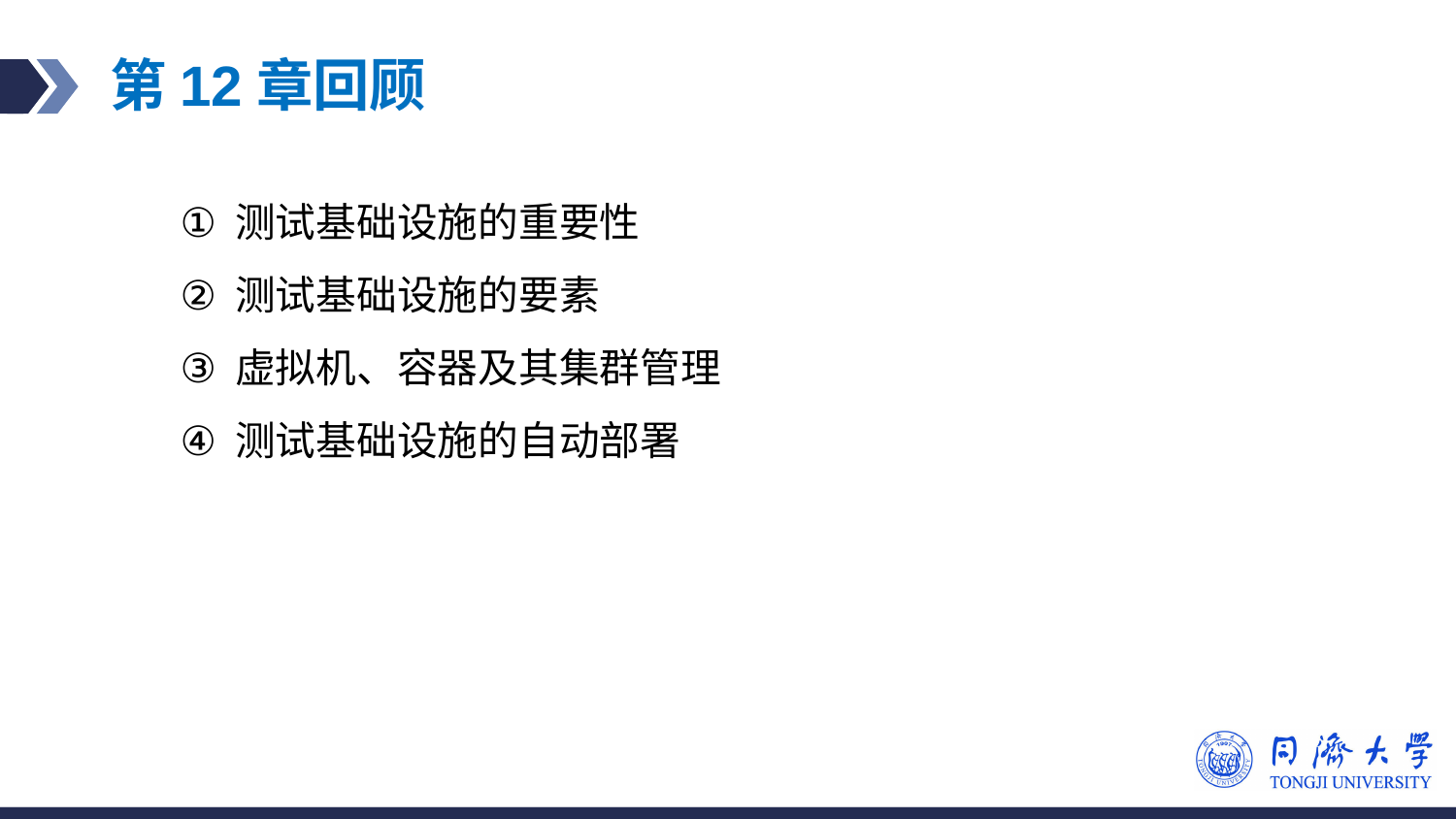

# 第12章回顾
测试基础设施的重要性
测试基础设施的要素
虚拟机、容器及其集群管理
测试基础设施的自动部署